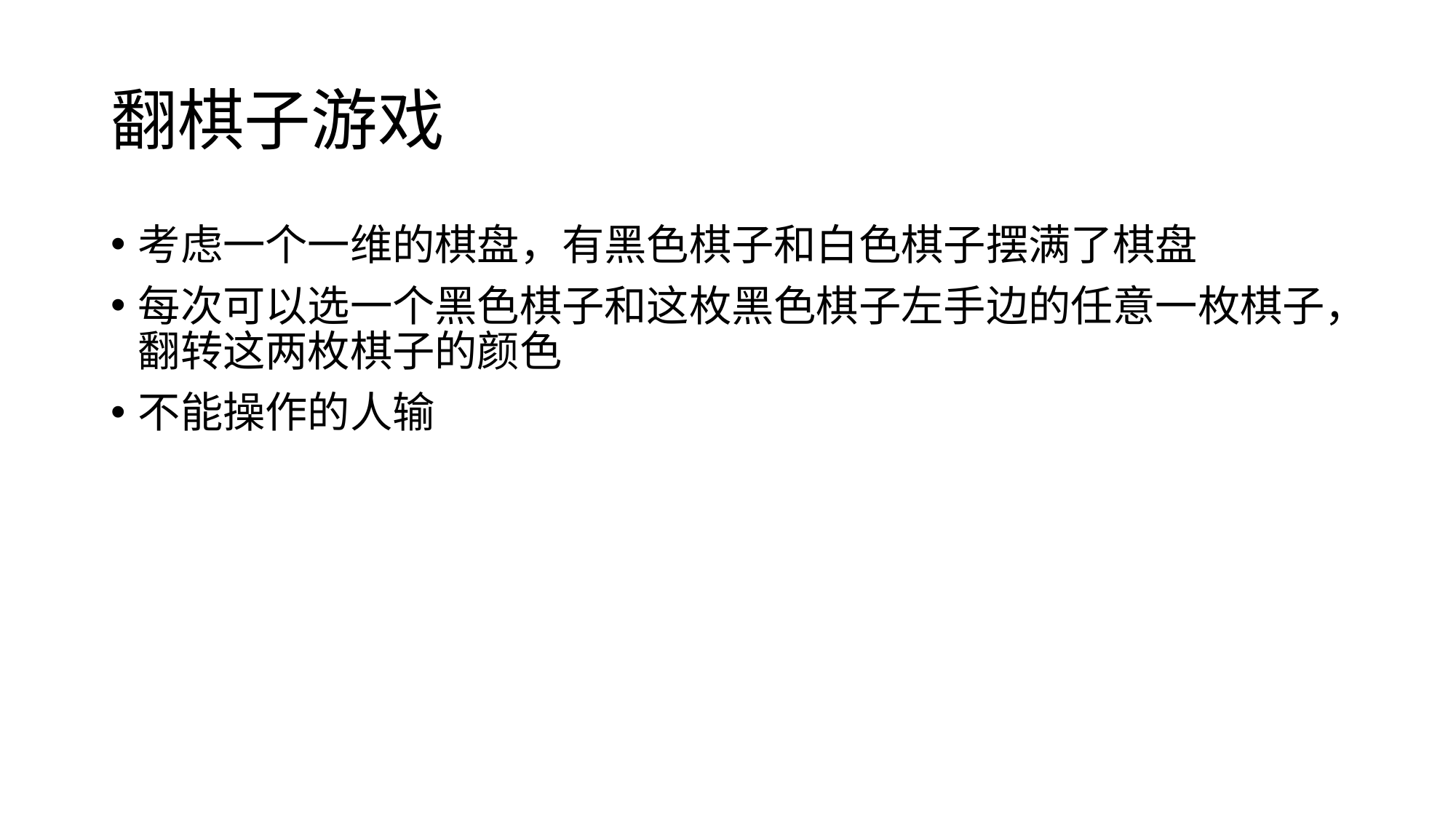

# 翻棋子游戏
考虑一个一维的棋盘，有黑色棋子和白色棋子摆满了棋盘
每次可以选一个黑色棋子和这枚黑色棋子左手边的任意一枚棋子，翻转这两枚棋子的颜色
不能操作的人输